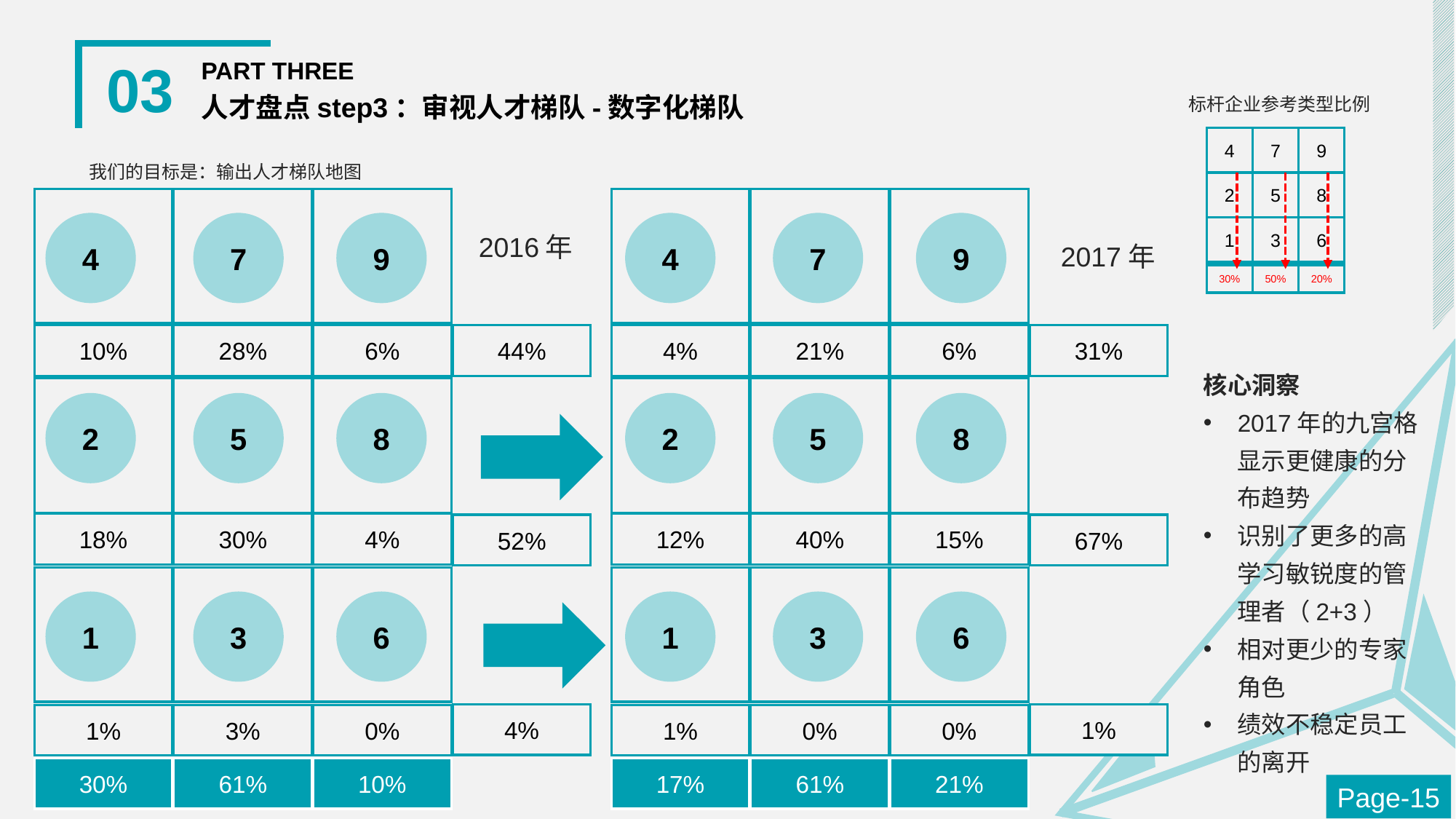

03
PART THREE
标杆企业参考类型比例
人才盘点step3：审视人才梯队-数字化梯队
4
7
9
我们的目标是：输出人才梯队地图
2
5
8

4
7
9
4
7
9
2016年
1
3
6
2017年
30%
50%
20%
10%
28%
6%
44%
4%
21%
6%
31%
核心洞察
2017年的九宫格显示更健康的分布趋势
识别了更多的高学习敏锐度的管理者（2+3）
相对更少的专家角色
绩效不稳定员工的离开

2
5
8
2
5
8

18%
30%
4%
12%
40%
15%
52%
67%

1
3
6
1
3
6

4%
1%
1%
3%
0%
1%
0%
0%
30%
61%
10%
17%
61%
21%
Page-15